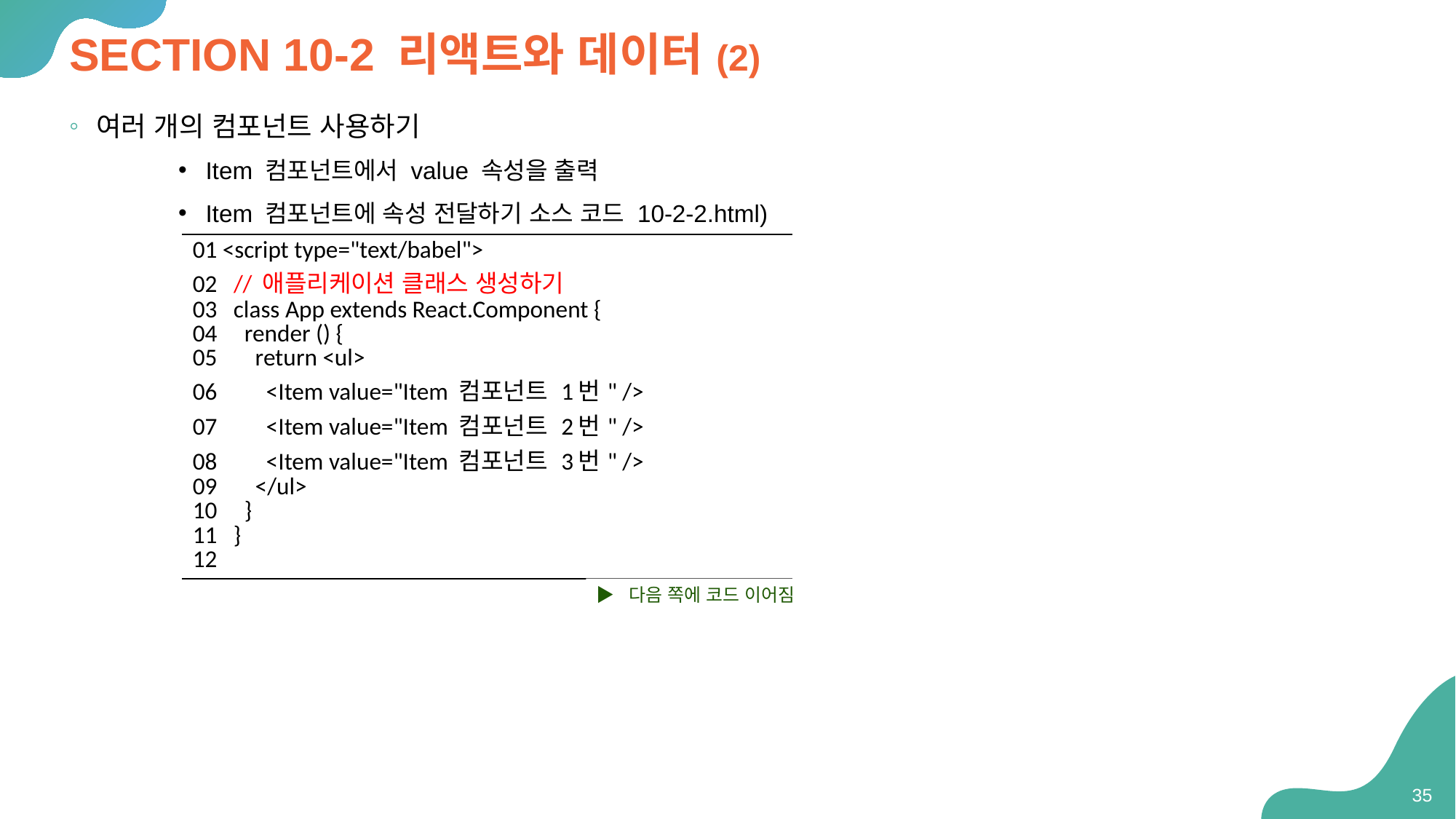

# SECTION 10-2 리액트와 데이터(2)
여러 개의 컴포넌트 사용하기
Item 컴포넌트에서 value 속성을 출력
Item 컴포넌트에 속성 전달하기 소스 코드 10-2-2.html)

| 01 <script type="text/babel"> 02 // 애플리케이션 클래스 생성하기 03 class App extends React.Component { 04 render () { 05 return <ul> 06 <Item value="Item 컴포넌트 1번" /> 07 <Item value="Item 컴포넌트 2번" /> 08 <Item value="Item 컴포넌트 3번" /> 09 </ul> 10 } 11 } 12 |
| --- |
▶  다음 쪽에 코드 이어짐
35